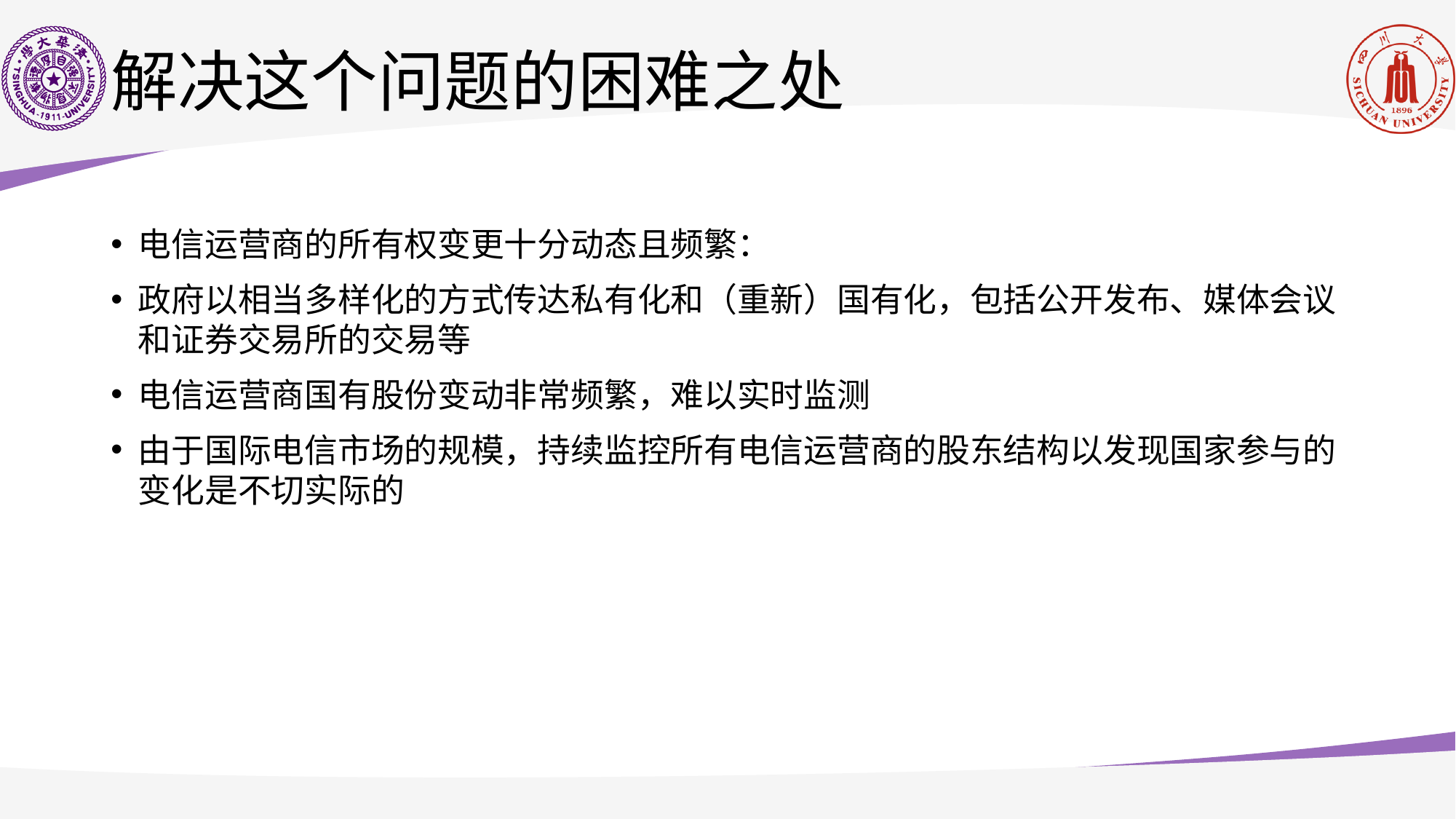

# 解决这个问题的困难之处
电信运营商的所有权变更十分动态且频繁：
政府以相当多样化的方式传达私有化和（重新）国有化，包括公开发布、媒体会议和证券交易所的交易等
电信运营商国有股份变动非常频繁，难以实时监测
由于国际电信市场的规模，持续监控所有电信运营商的股东结构以发现国家参与的变化是不切实际的